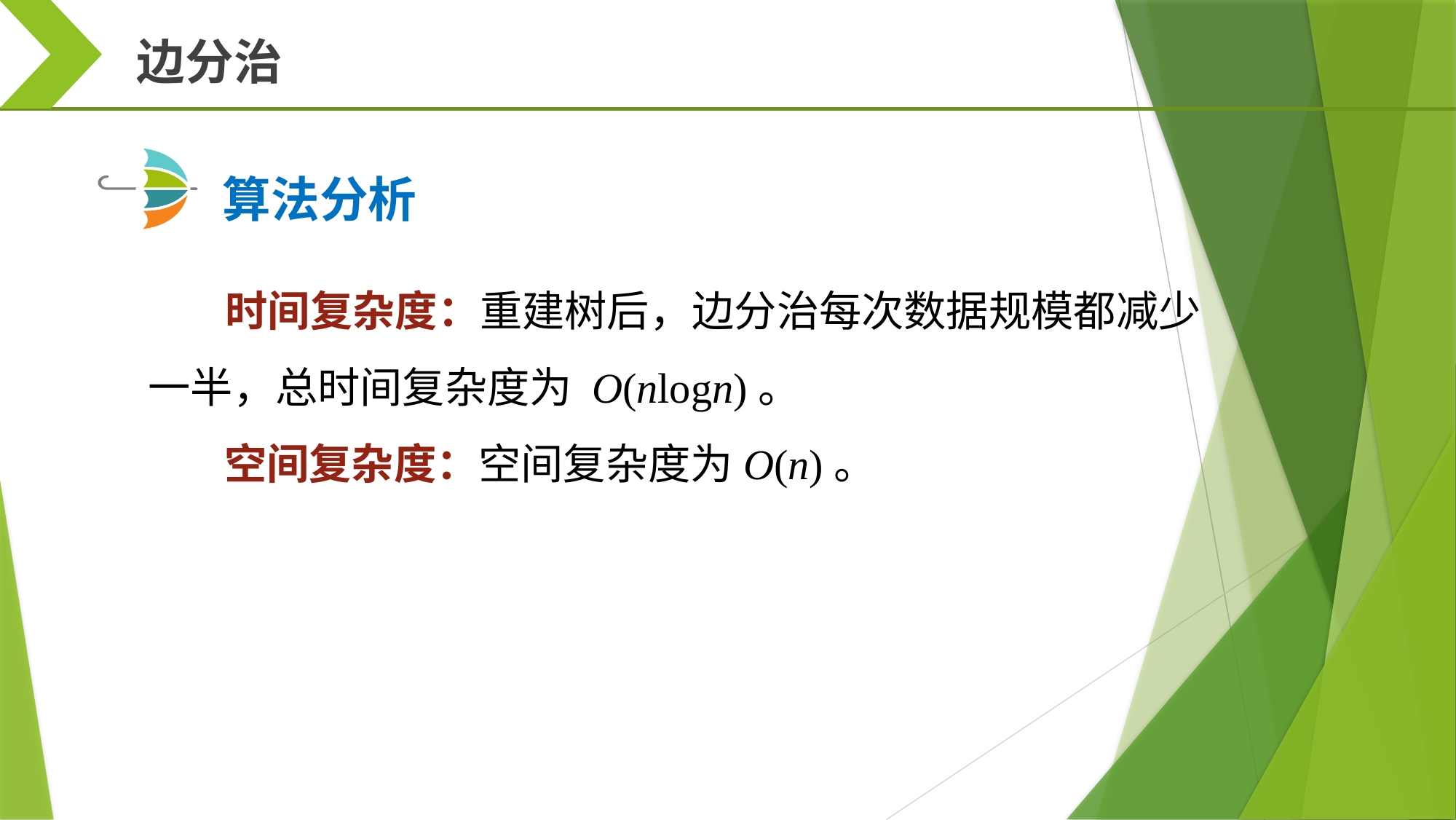

边分治

算法分析
时间复杂度：重建树后，边分治每次数据规模都减少一半，总时间复杂度为 O(nlogn)。
空间复杂度：空间复杂度为O(n)。